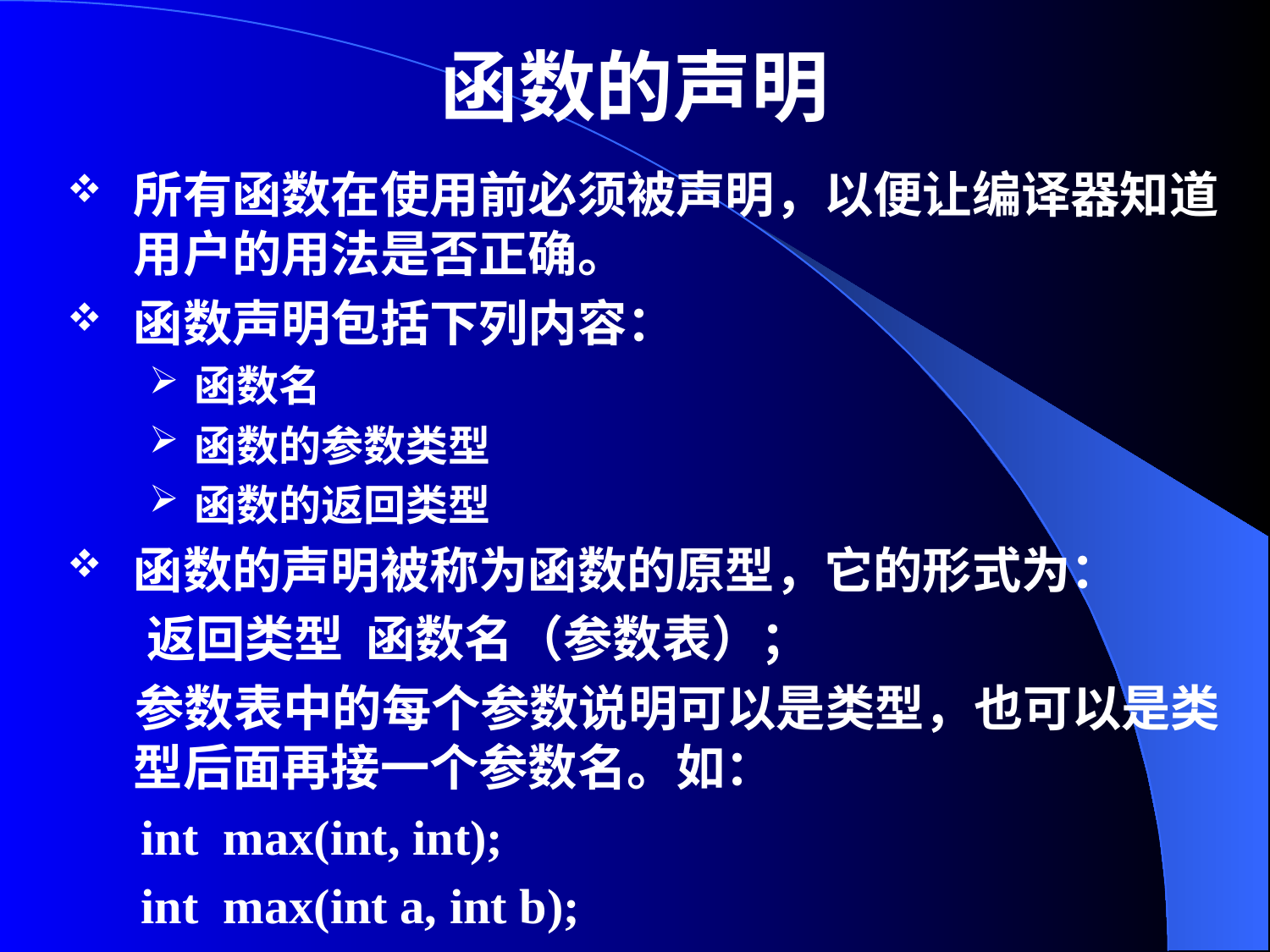

# 函数的声明
所有函数在使用前必须被声明，以便让编译器知道用户的用法是否正确。
函数声明包括下列内容：
函数名
函数的参数类型
函数的返回类型
函数的声明被称为函数的原型，它的形式为：
      返回类型  函数名（参数表）；
     参数表中的每个参数说明可以是类型，也可以是类型后面再接一个参数名。如：
      int  max(int, int);
      int  max(int a, int b);